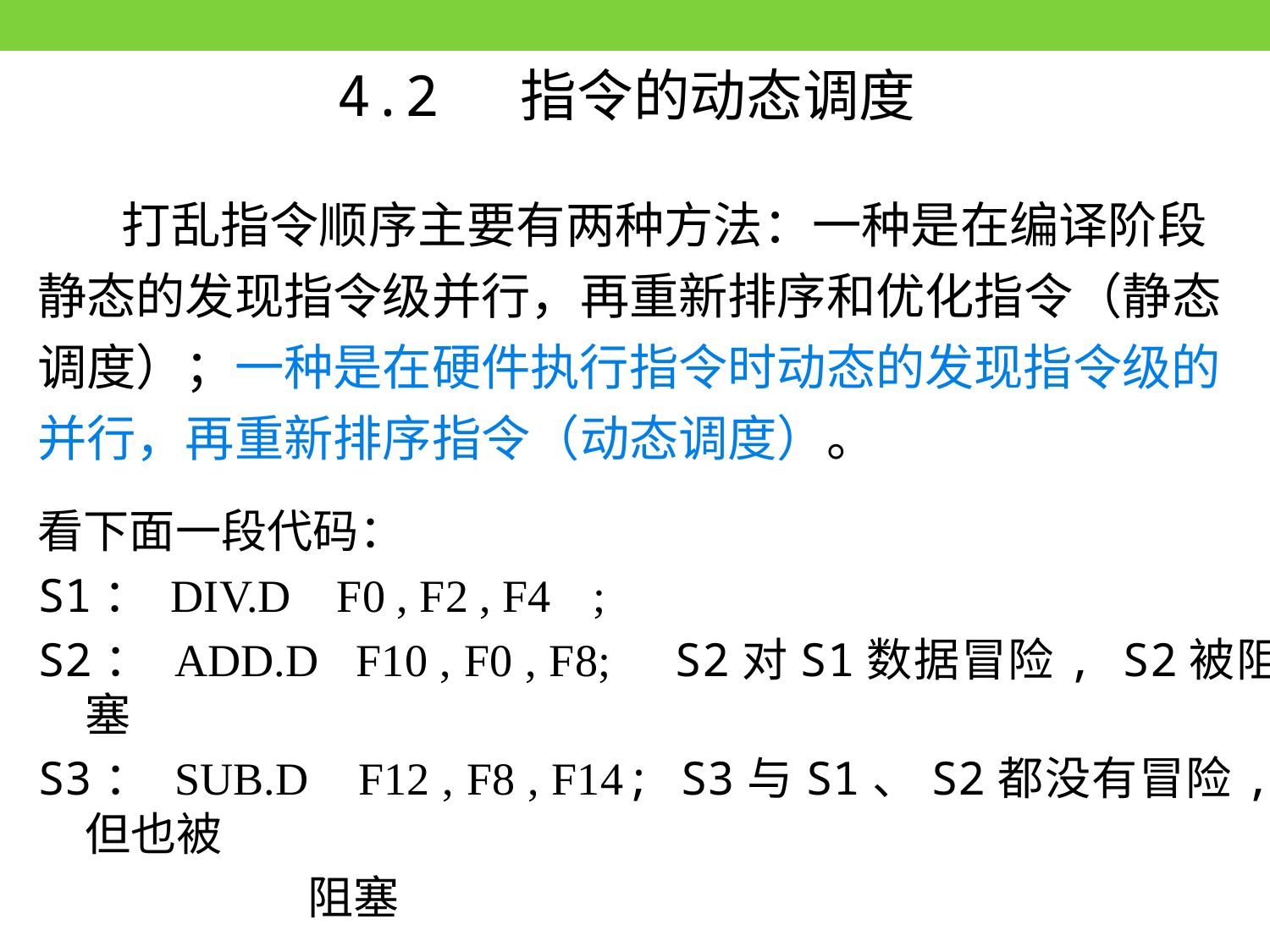

26
4.2  指令的动态调度
       打乱指令顺序主要有两种方法：一种是在编译阶段静态的发现指令级并行，再重新排序和优化指令（静态调度）；一种是在硬件执行指令时动态的发现指令级的并行，再重新排序指令（动态调度）。
看下面一段代码：
S1： DIV.D    F0 , F2 , F4	;
S2： ADD.D   F10 , F0 , F8;     S2对S1数据冒险, S2被阻塞
S3： SUB.D    F12 , F8 , F14; S3与S1、S2都没有冒险,但也被
                         阻塞